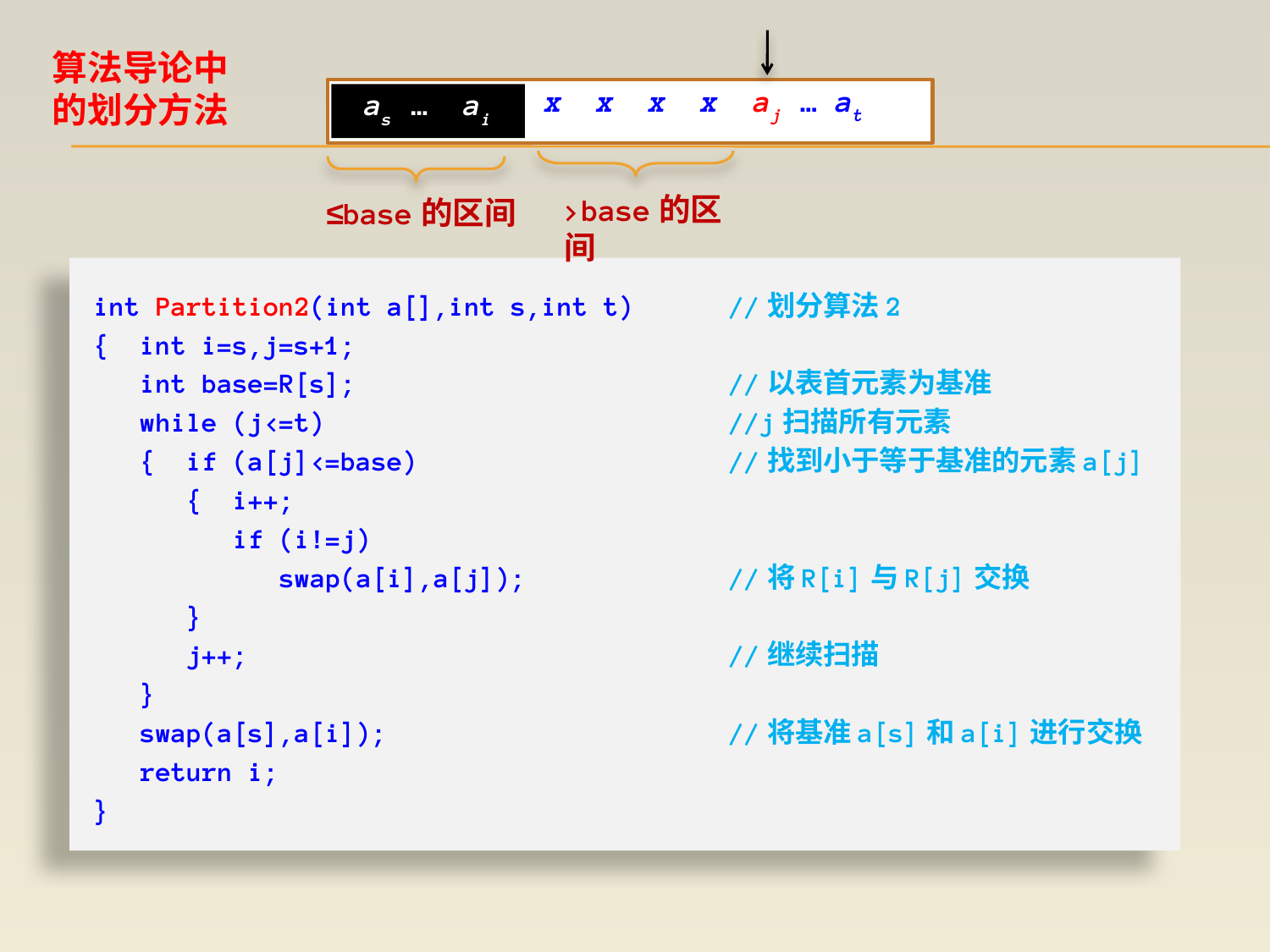

x  x  x  x  aj  … at

as  …  ai
>base的区间
≤base的区间
算法导论中的划分方法
int Partition2(int a[],int s,int t) 	//划分算法2
{  int i=s,j=s+1;
   int base=R[s];			//以表首元素为基准
   while (j<=t)				//j扫描所有元素
   {  if (a[j]<=base)			//找到小于等于基准的元素a[j]
      {  i++;
         if (i!=j)
            swap(a[i],a[j]); 		//将R[i]与R[j]交换
      }
      j++;				//继续扫描
   }
   swap(a[s],a[i]);			//将基准a[s]和a[i]进行交换
   return i;
}